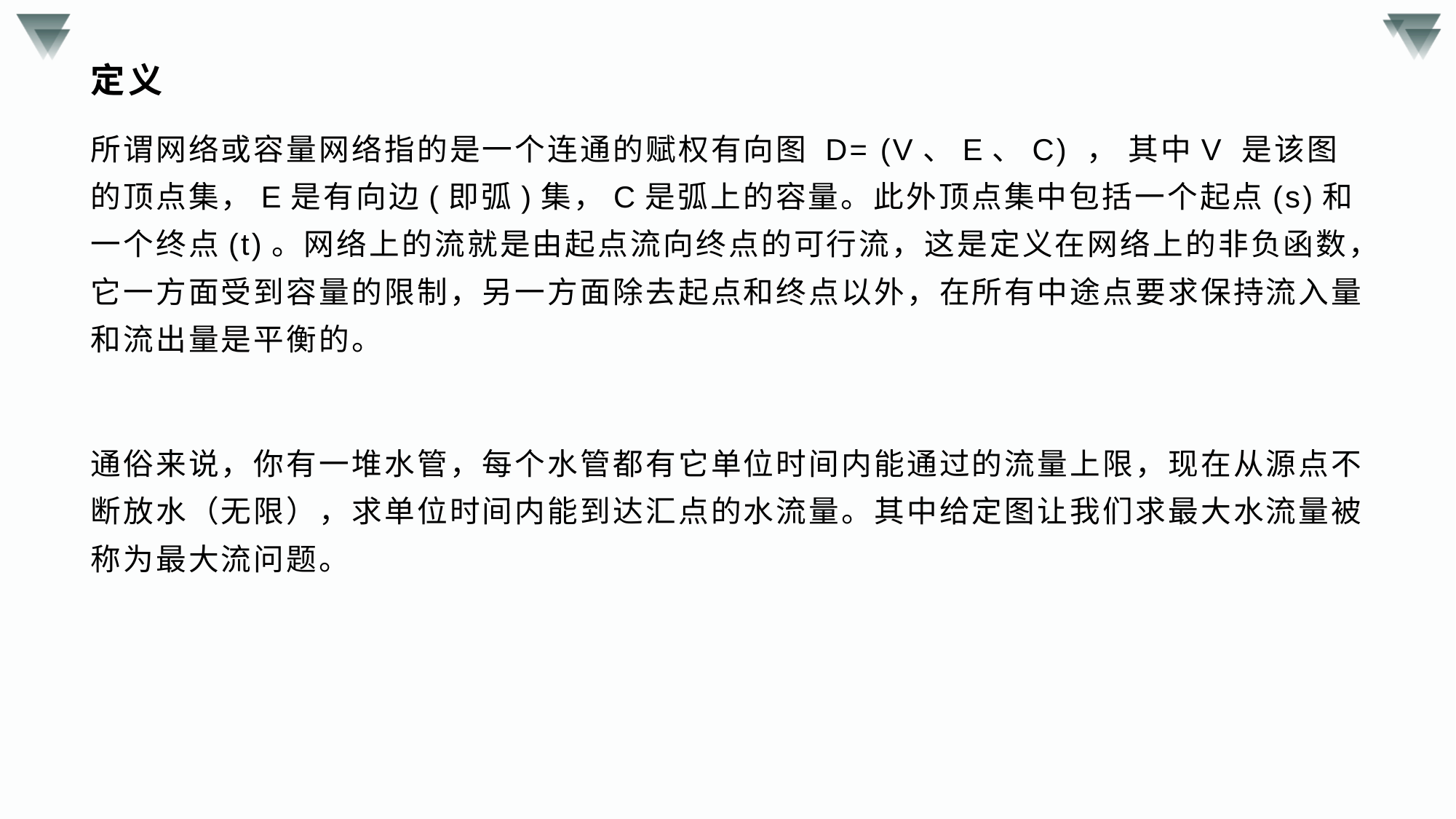

# 定义
所谓网络或容量网络指的是一个连通的赋权有向图 D= (V、E、C) ， 其中V 是该图的顶点集，E是有向边(即弧)集，C是弧上的容量。此外顶点集中包括一个起点(s)和一个终点(t)。网络上的流就是由起点流向终点的可行流，这是定义在网络上的非负函数，它一方面受到容量的限制，另一方面除去起点和终点以外，在所有中途点要求保持流入量和流出量是平衡的。

通俗来说，你有一堆水管，每个水管都有它单位时间内能通过的流量上限，现在从源点不断放水（无限），求单位时间内能到达汇点的水流量。其中给定图让我们求最大水流量被称为最大流问题。